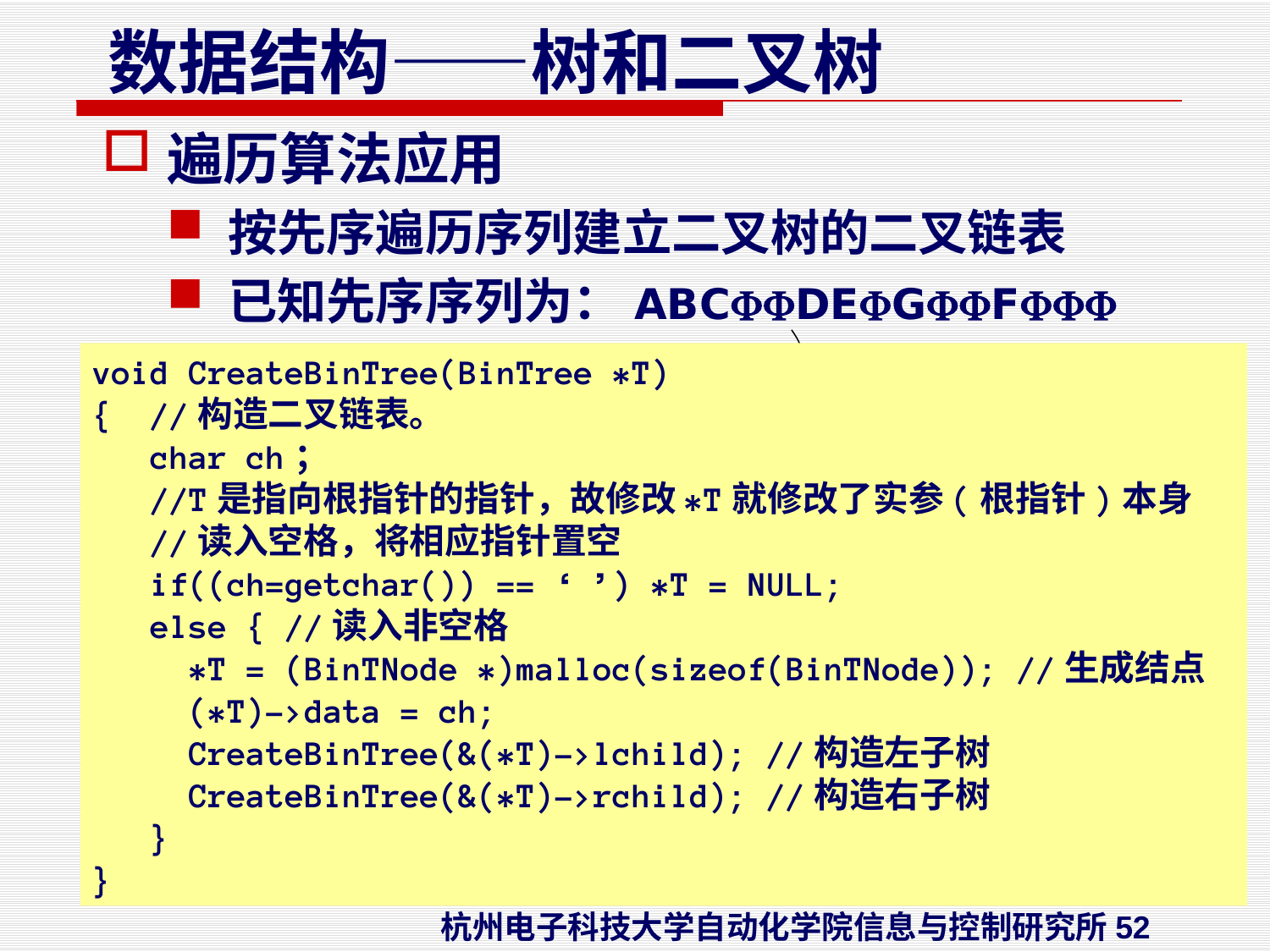

遍历算法应用
按先序遍历序列建立二叉树的二叉链表
已知先序序列为：ABCΦΦDEΦGΦΦFΦΦΦ

       A    ^

B

       D

 ^    C    ^

 ^     F   ^

 ^    E

 ^    G     ^

void CreateBinTree(BinTree *T)
{  //构造二叉链表。
   char ch；
   //T是指向根指针的指针，故修改*T就修改了实参(根指针)本身
   //读入空格，将相应指针置空
   if((ch=getchar()) == ‘ ’) *T = NULL;
   else { //读入非空格
     *T = (BinTNode *)malloc(sizeof(BinTNode)); //生成结点
     (*T)->data = ch;
     CreateBinTree(&(*T)->lchild); //构造左子树
     CreateBinTree(&(*T)->rchild); //构造右子树
   }
}
A

B

C
D

E
F

G